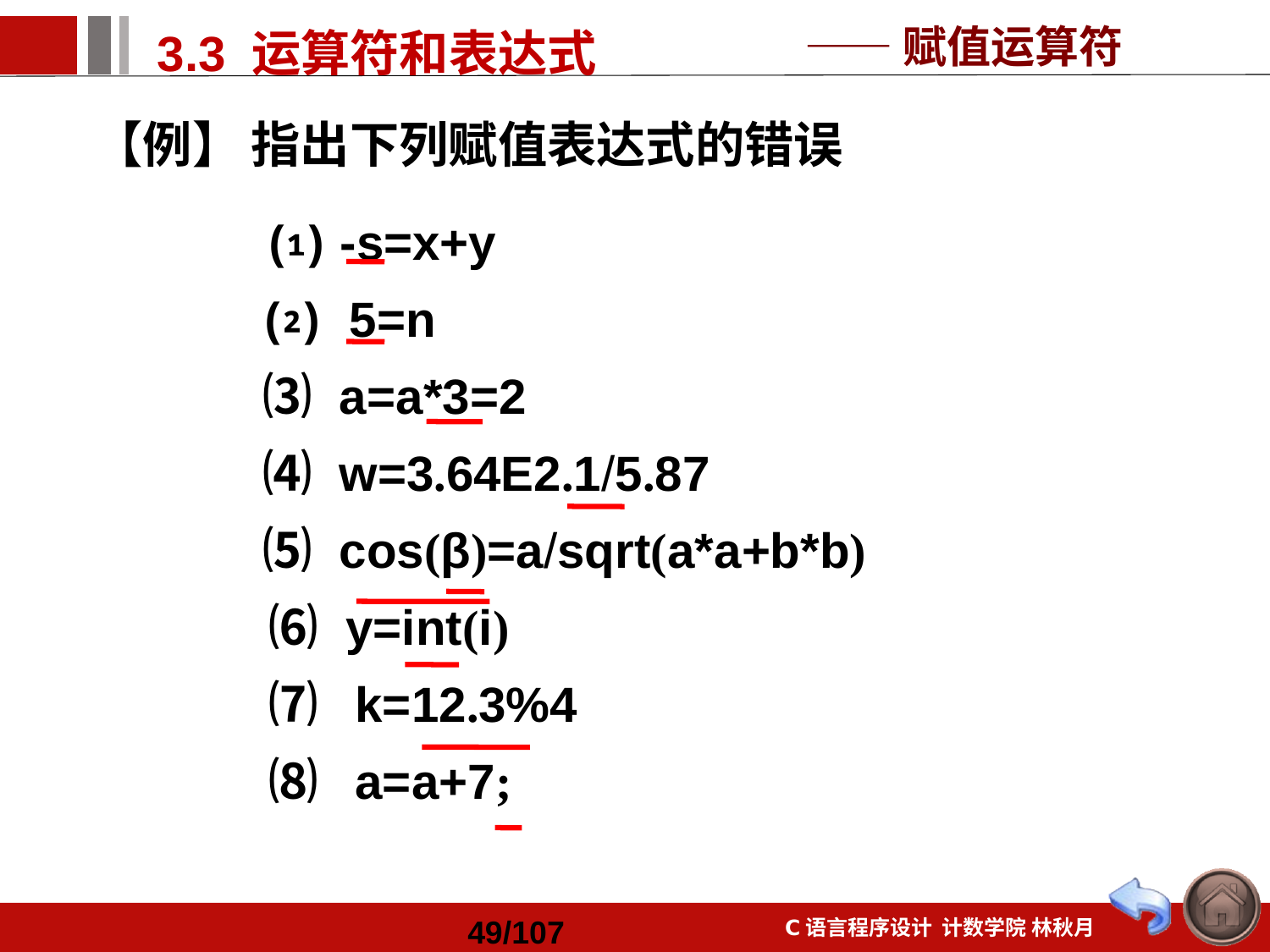

——赋值运算符
【例】 指出下列赋值表达式的错误
     ⑴ -s=x+y
    ⑵  5=n
    ⑶  a=a*3=2
    ⑷  w=3.64E2.1/5.87
    ⑸  cos(β)=a/sqrt(a*a+b*b)
     ⑹  y=int(i)
     ⑺   k=12.3%4
     ⑻   a=a+7;